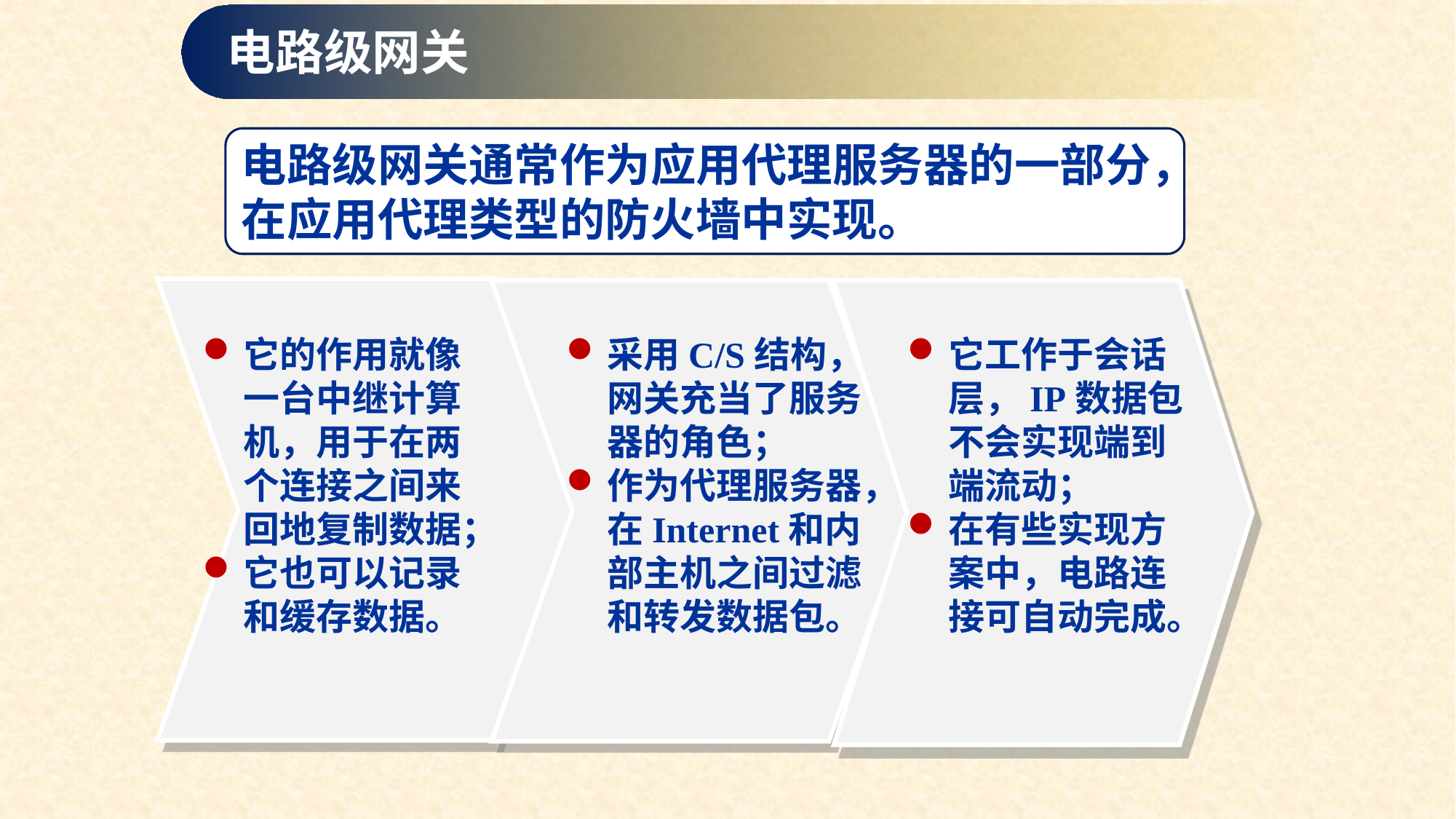

电路级网关
电路级网关通常作为应用代理服务器的一部分，
在应用代理类型的防火墙中实现。

它的作用就像一台中继计算机，用于在两个连接之间来回地复制数据；
它也可以记录和缓存数据。
采用C/S结构，网关充当了服务器的角色；
作为代理服务器，在Internet和内部主机之间过滤和转发数据包。
它工作于会话层，IP数据包不会实现端到端流动；
在有些实现方案中，电路连接可自动完成。